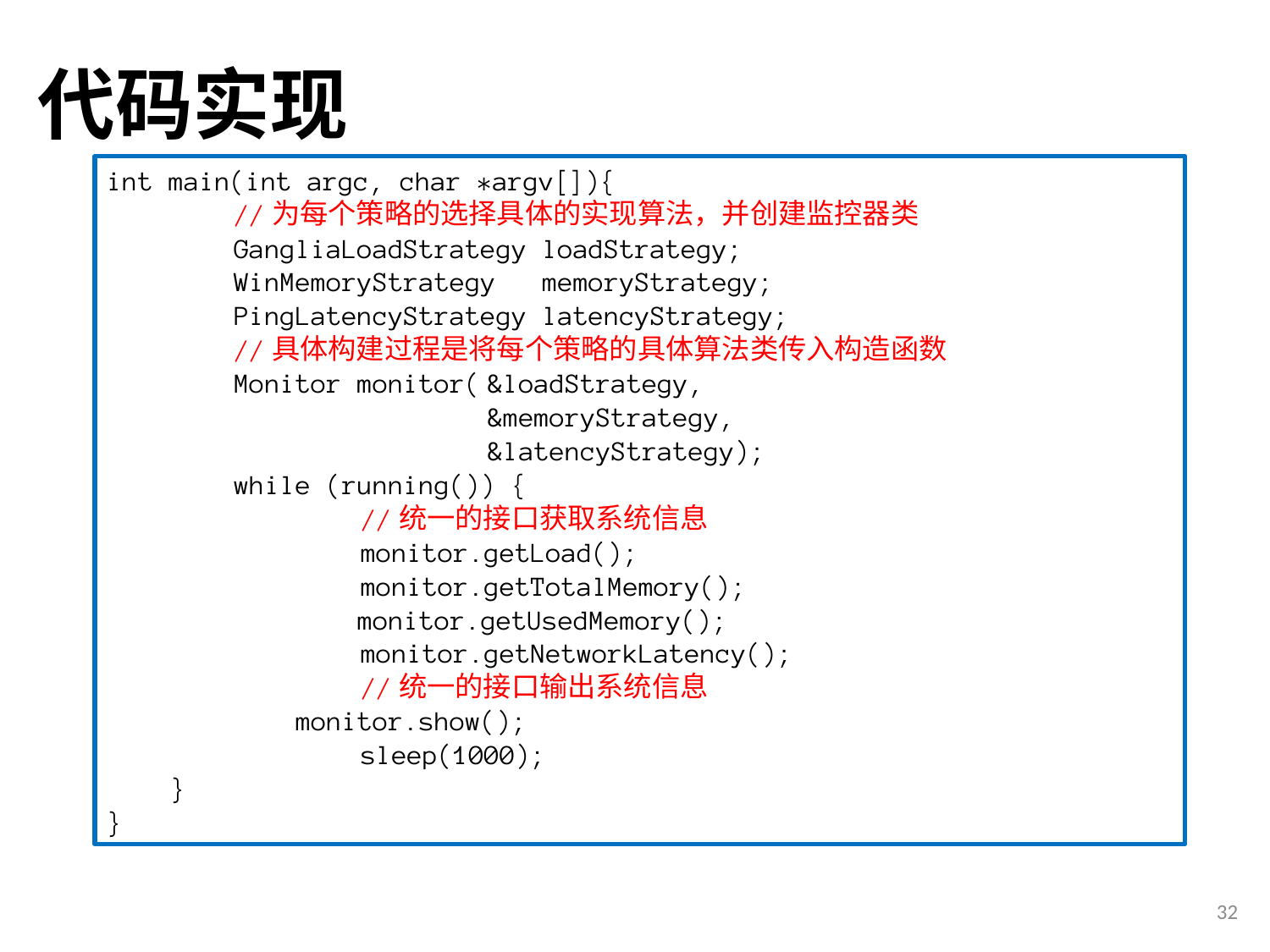

# 代码实现
int main(int argc, char *argv[]){
	//为每个策略的选择具体的实现算法，并创建监控器类
	GangliaLoadStrategy loadStrategy;
	WinMemoryStrategy   memoryStrategy;
	PingLatencyStrategy latencyStrategy;
	//具体构建过程是将每个策略的具体算法类传入构造函数
	Monitor monitor(	&loadStrategy,
			&memoryStrategy,
	&latencyStrategy);
	while (running()) {
		//统一的接口获取系统信息
		monitor.getLoad();
		monitor.getTotalMemory();
	        monitor.getUsedMemory();
		monitor.getNetworkLatency();
		//统一的接口输出系统信息
	    monitor.show();
		sleep(1000);
}
}
32